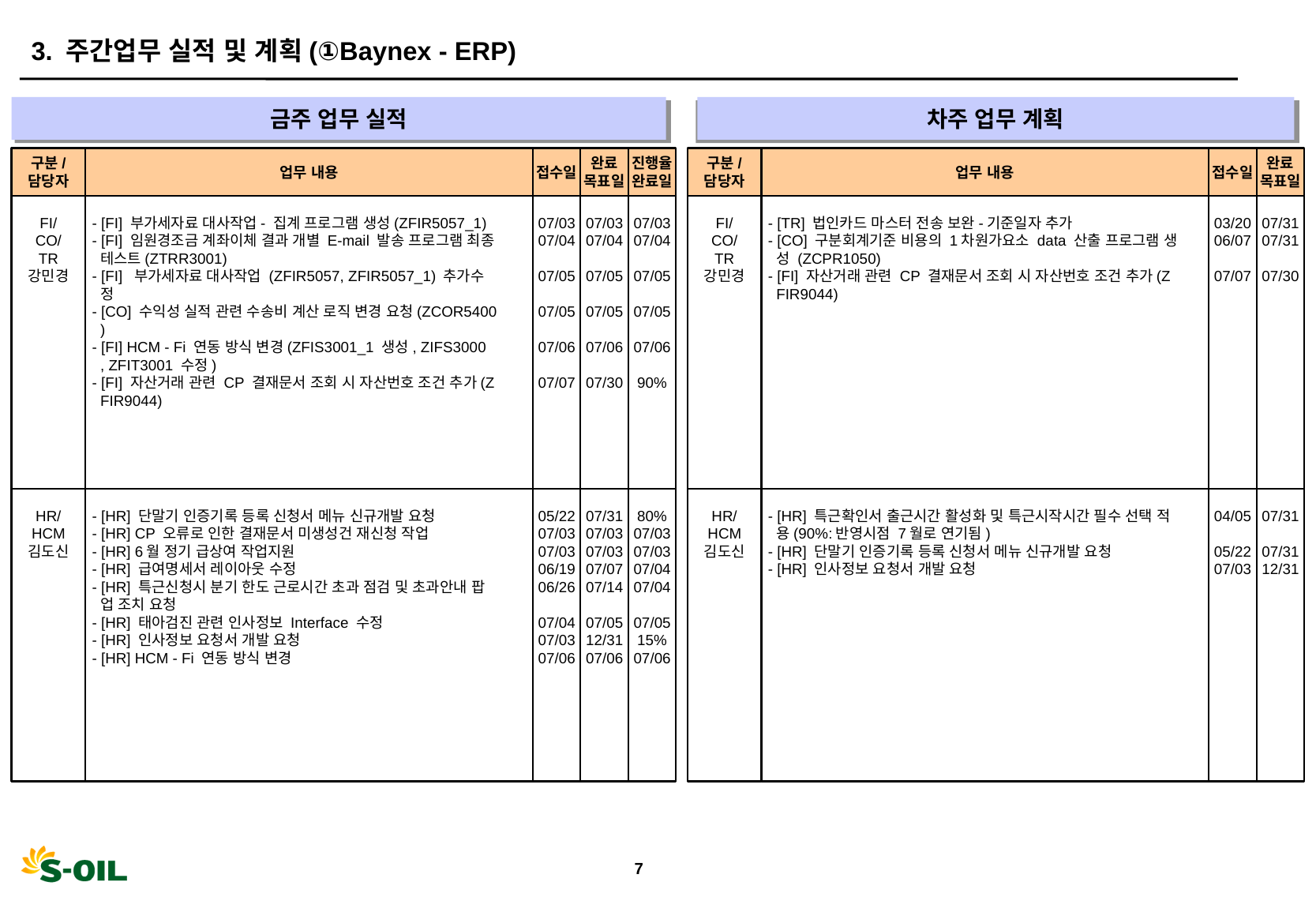

3. 주간업무 실적 및 계획(①Baynex - ERP)
금주 업무 실적
차주 업무 계획
" "
" "
구분/
담당자
업무 내용
접수일
완료
목표일
진행율
완료일
구분/
담당자
업무 내용
접수일
완료
목표일
FI/
CO/
TR
강민경

- [FI] 부가세자료 대사작업- 집계 프로그램 생성(ZFIR5057_1)
- [FI] 임원경조금 계좌이체 결과 개별 E-mail 발송 프로그램 최종
  테스트(ZTRR3001)
- [FI]  부가세자료 대사작업 (ZFIR5057, ZFIR5057_1) 추가수
  정
- [CO] 수익성 실적 관련 수송비 계산 로직 변경 요청(ZCOR5400
  )
- [FI] HCM - Fi 연동 방식 변경(ZFIS3001_1 생성, ZIFS3000
  , ZFIT3001 수정)
- [FI] 자산거래 관련 CP 결재문서 조회 시 자산번호 조건 추가(Z
  FIR9044)
07/03
07/04
07/05
07/05
07/06
07/07
07/03
07/04
07/05
07/05
07/06
07/30
07/03
07/04
07/05
07/05
07/06
90%
FI/
CO/
TR
강민경

- [TR] 법인카드 마스터 전송 보완-기준일자 추가
- [CO] 구분회계기준 비용의 1차원가요소 data 산출 프로그램 생
  성 (ZCPR1050)
- [FI] 자산거래 관련 CP 결재문서 조회 시 자산번호 조건 추가(Z
  FIR9044)
03/20
06/07
07/07
07/31
07/31
07/30
HR/
HCM
김도신

- [HR] 단말기 인증기록 등록 신청서 메뉴 신규개발 요청
- [HR] CP 오류로 인한 결재문서 미생성건 재신청 작업
- [HR] 6월 정기 급상여 작업지원
- [HR] 급여명세서 레이아웃 수정
- [HR] 특근신청시 분기 한도 근로시간 초과 점검 및 초과안내 팝
  업 조치 요청
- [HR] 태아검진 관련 인사정보 Interface 수정
- [HR] 인사정보 요청서 개발 요청
- [HR] HCM - Fi 연동 방식 변경
05/22
07/03
07/03
06/19
06/26
07/04
07/03
07/06
07/31
07/03
07/03
07/07
07/14
07/05
12/31
07/06
80%
07/03
07/03
07/04
07/04
07/05
15%
07/06
HR/
HCM
김도신

- [HR] 특근확인서 출근시간 활성화 및 특근시작시간 필수 선택 적
  용(90%:반영시점 7월로 연기됨)
- [HR] 단말기 인증기록 등록 신청서 메뉴 신규개발 요청
- [HR] 인사정보 요청서 개발 요청
04/05
05/22
07/03
07/31
07/31
12/31